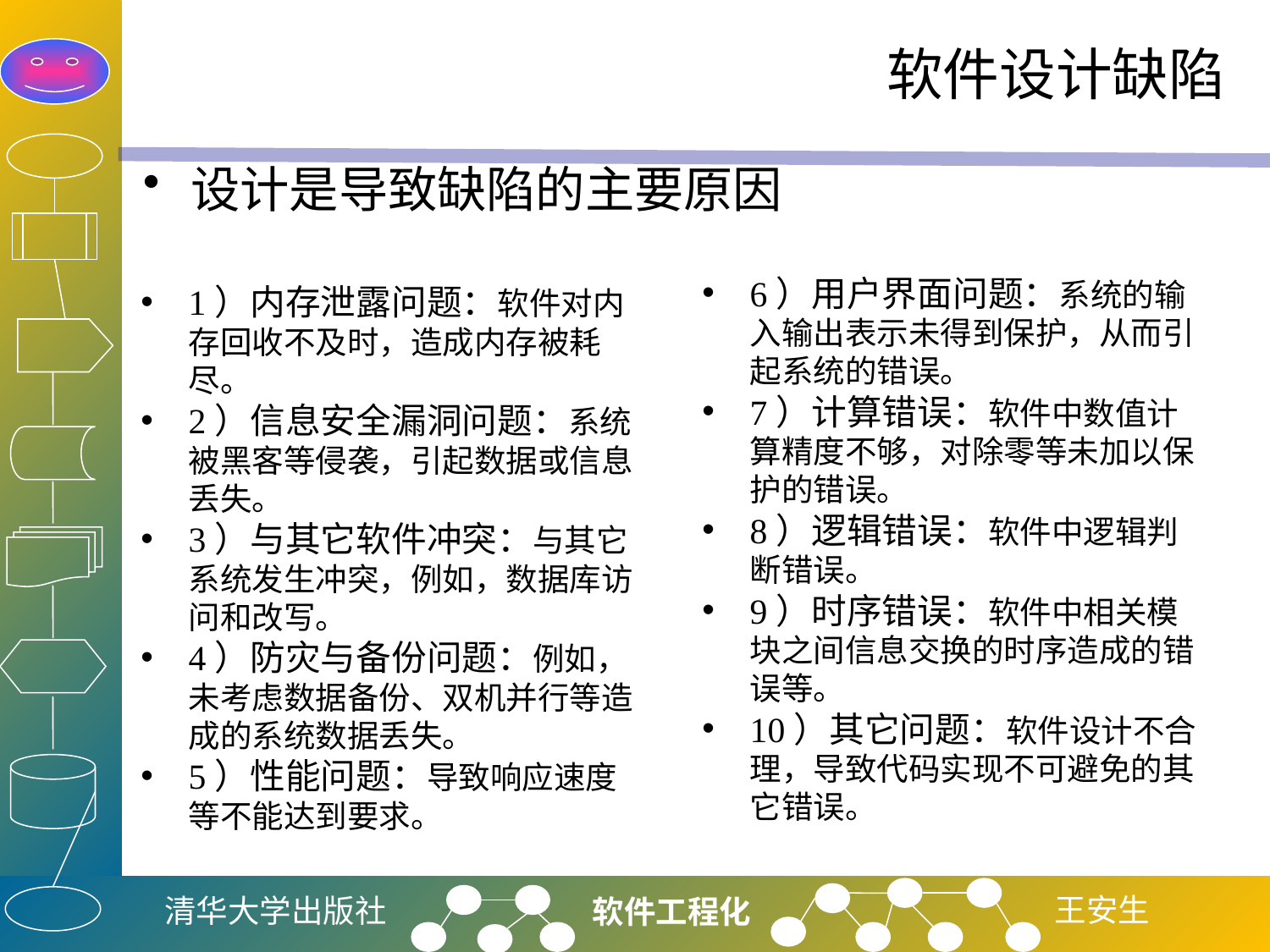

# 软件设计缺陷
设计是导致缺陷的主要原因
6）用户界面问题：系统的输入输出表示未得到保护，从而引起系统的错误。
7）计算错误：软件中数值计算精度不够，对除零等未加以保护的错误。
8）逻辑错误：软件中逻辑判断错误。
9）时序错误：软件中相关模块之间信息交换的时序造成的错误等。
10）其它问题：软件设计不合理，导致代码实现不可避免的其它错误。
1）内存泄露问题：软件对内存回收不及时，造成内存被耗尽。
2）信息安全漏洞问题：系统被黑客等侵袭，引起数据或信息丢失。
3）与其它软件冲突：与其它系统发生冲突，例如，数据库访问和改写。
4）防灾与备份问题：例如，未考虑数据备份、双机并行等造成的系统数据丢失。
5）性能问题：导致响应速度等不能达到要求。